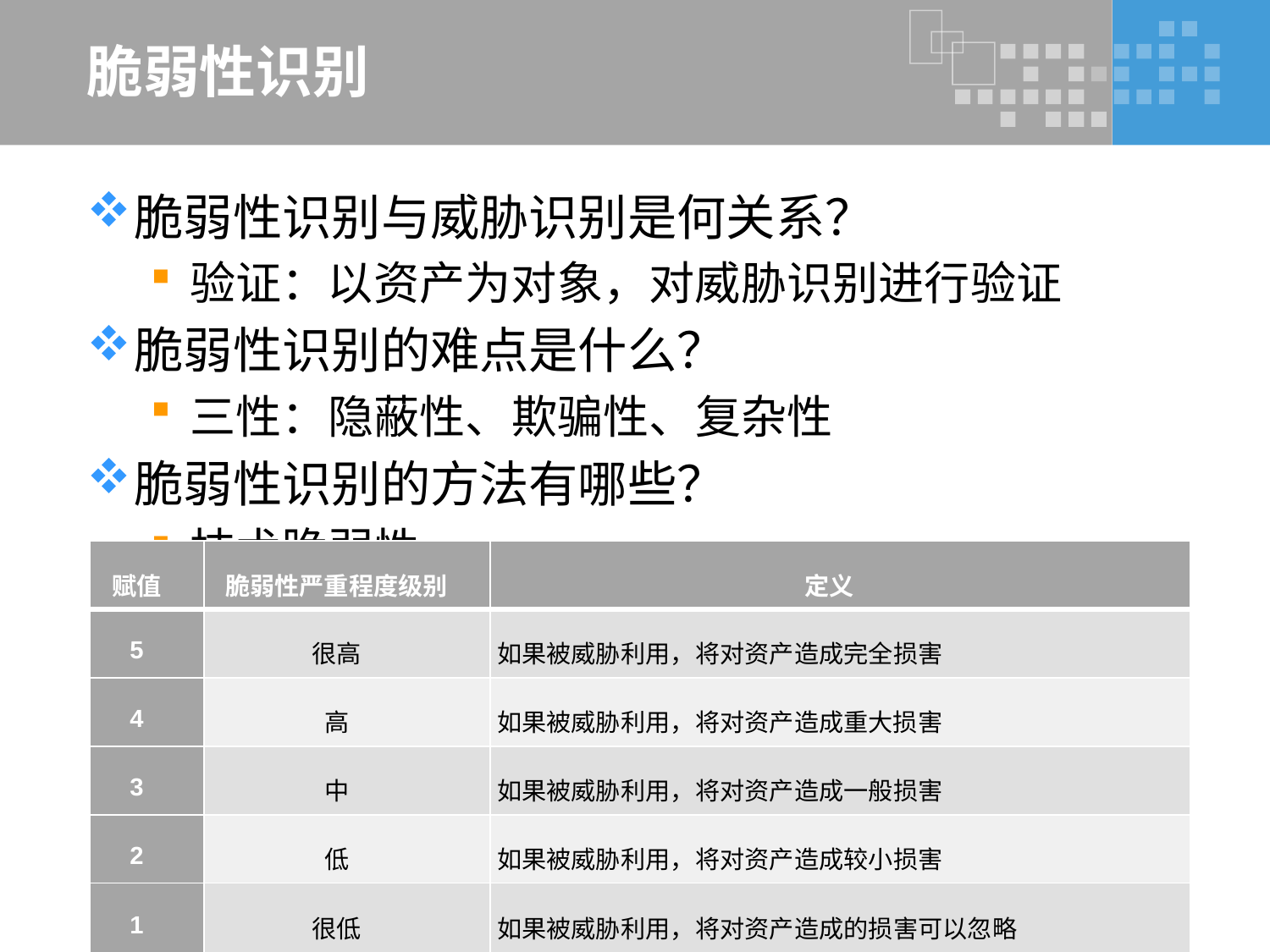

# 脆弱性识别
脆弱性识别与威胁识别是何关系？
验证：以资产为对象，对威胁识别进行验证
脆弱性识别的难点是什么？
三性：隐蔽性、欺骗性、复杂性
脆弱性识别的方法有哪些？
技术脆弱性
管理脆弱性
| 赋值 | 脆弱性严重程度级别 | 定义 |
| --- | --- | --- |
| 5 | 很高 | 如果被威胁利用，将对资产造成完全损害 |
| 4 | 高 | 如果被威胁利用，将对资产造成重大损害 |
| 3 | 中 | 如果被威胁利用，将对资产造成一般损害 |
| 2 | 低 | 如果被威胁利用，将对资产造成较小损害 |
| 1 | 很低 | 如果被威胁利用，将对资产造成的损害可以忽略 |
47